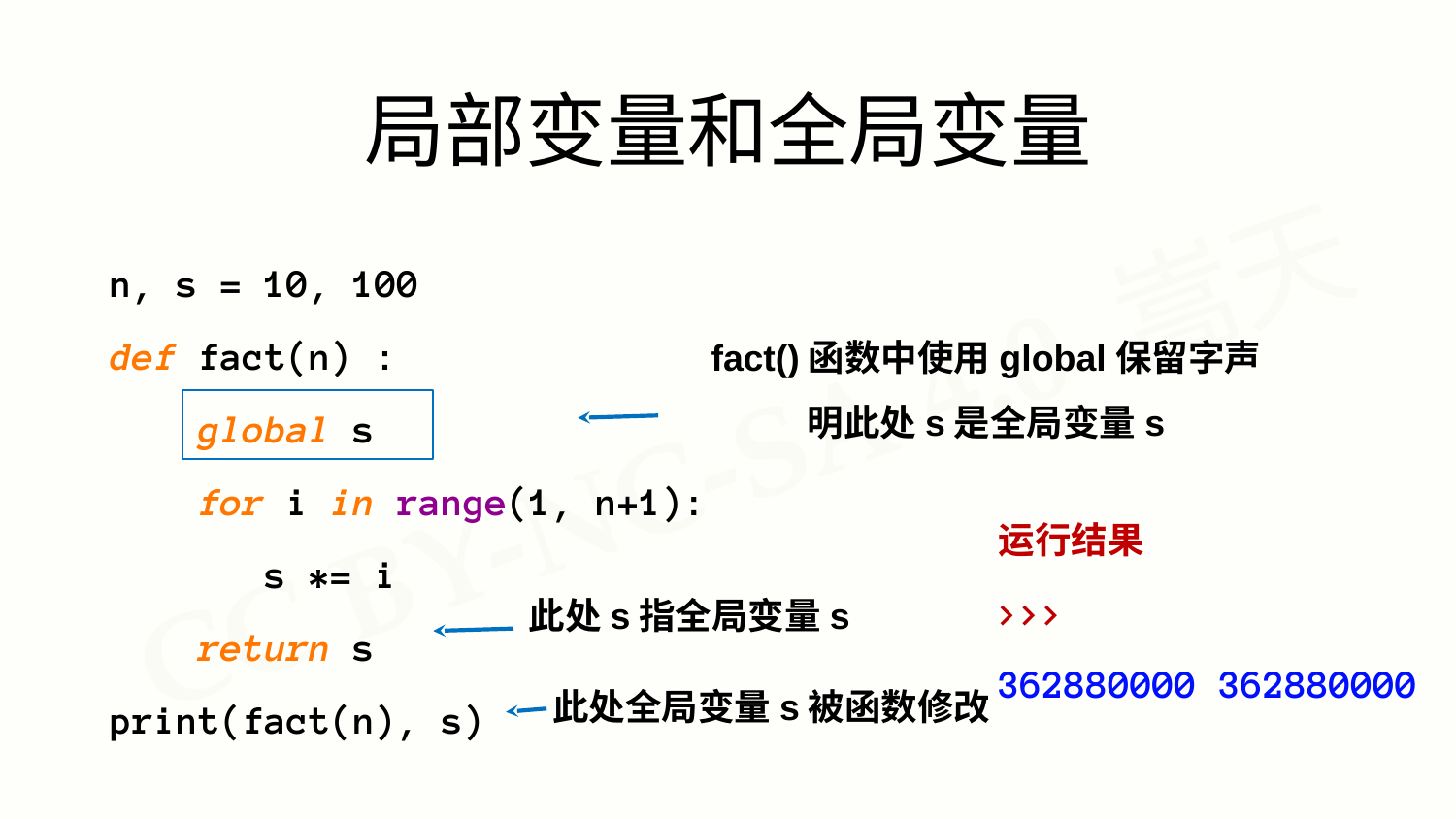

局部变量和全局变量
n, s = 10, 100
def fact(n) :
    global s
    for i in range(1, n+1):
       s *= i
    return s
print(fact(n), s)
fact()函数中使用global保留字声明此处s是全局变量s

运行结果
>>>
362880000 362880000
此处s指全局变量s
此处全局变量s被函数修改